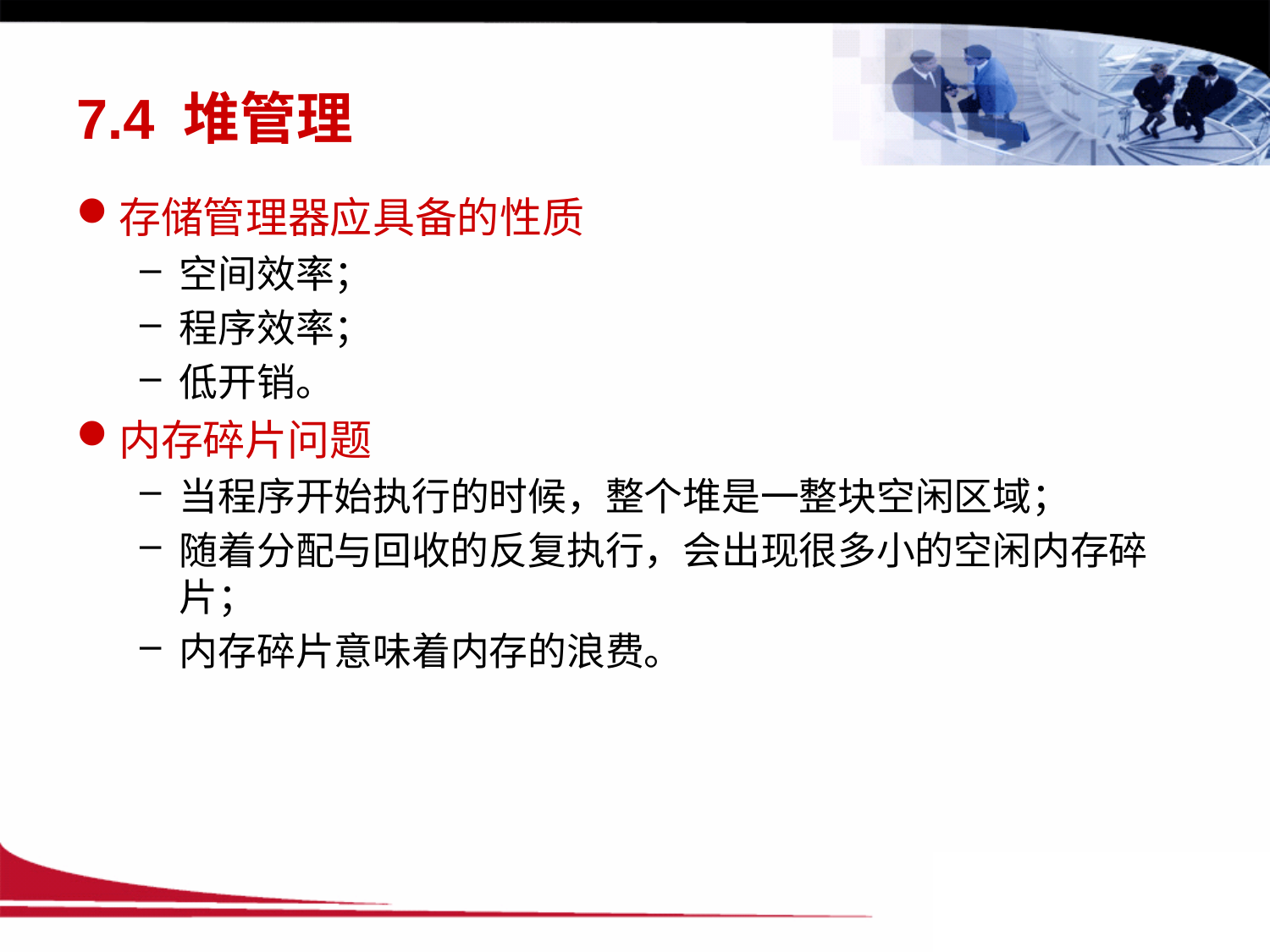

# 7.4 堆管理
存储管理器应具备的性质
空间效率；
程序效率；
低开销。
内存碎片问题
当程序开始执行的时候，整个堆是一整块空闲区域；
随着分配与回收的反复执行，会出现很多小的空闲内存碎片；
内存碎片意味着内存的浪费。